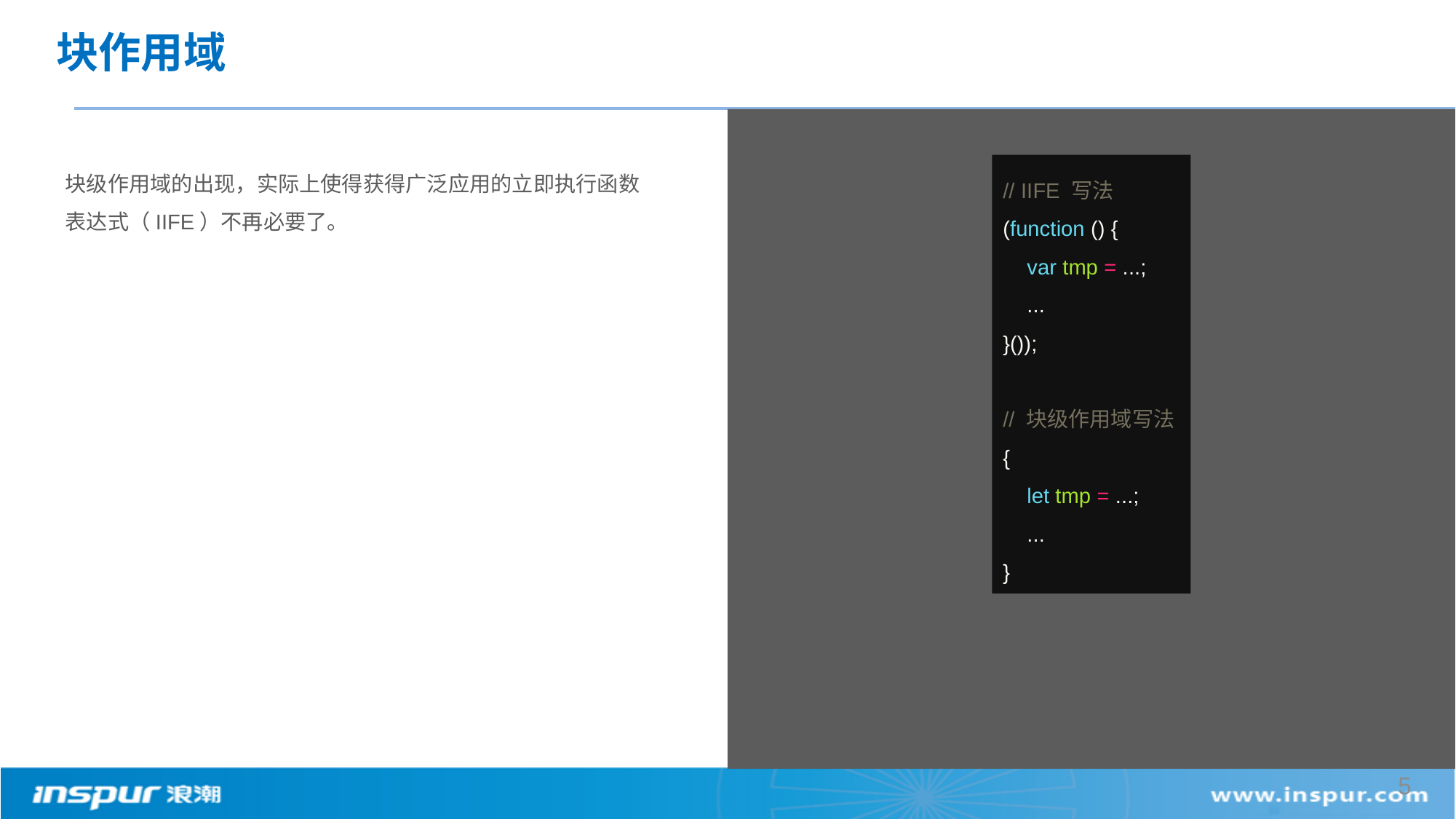

# 块作用域

块级作用域的出现，实际上使得获得广泛应用的立即执行函数表达式（IIFE）不再必要了。
// IIFE 写法
(function () {
    var tmp = ...;
    ...
}());

// 块级作用域写法
{
    let tmp = ...;
    ...
}
5